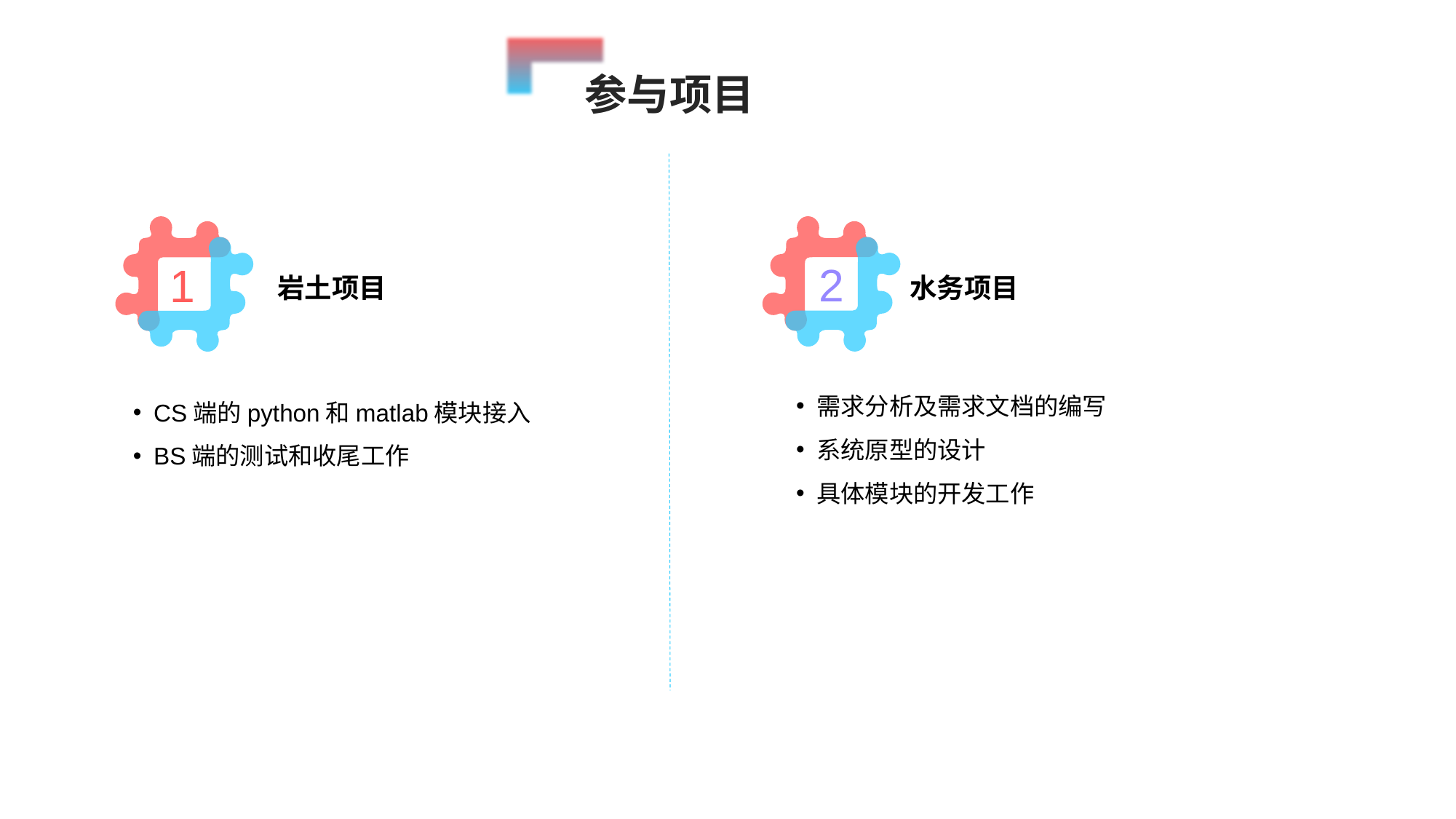

参与项目

2
1
水务项目
岩土项目
需求分析及需求文档的编写
系统原型的设计
具体模块的开发工作
CS端的python和matlab模块接入
BS端的测试和收尾工作
04
03